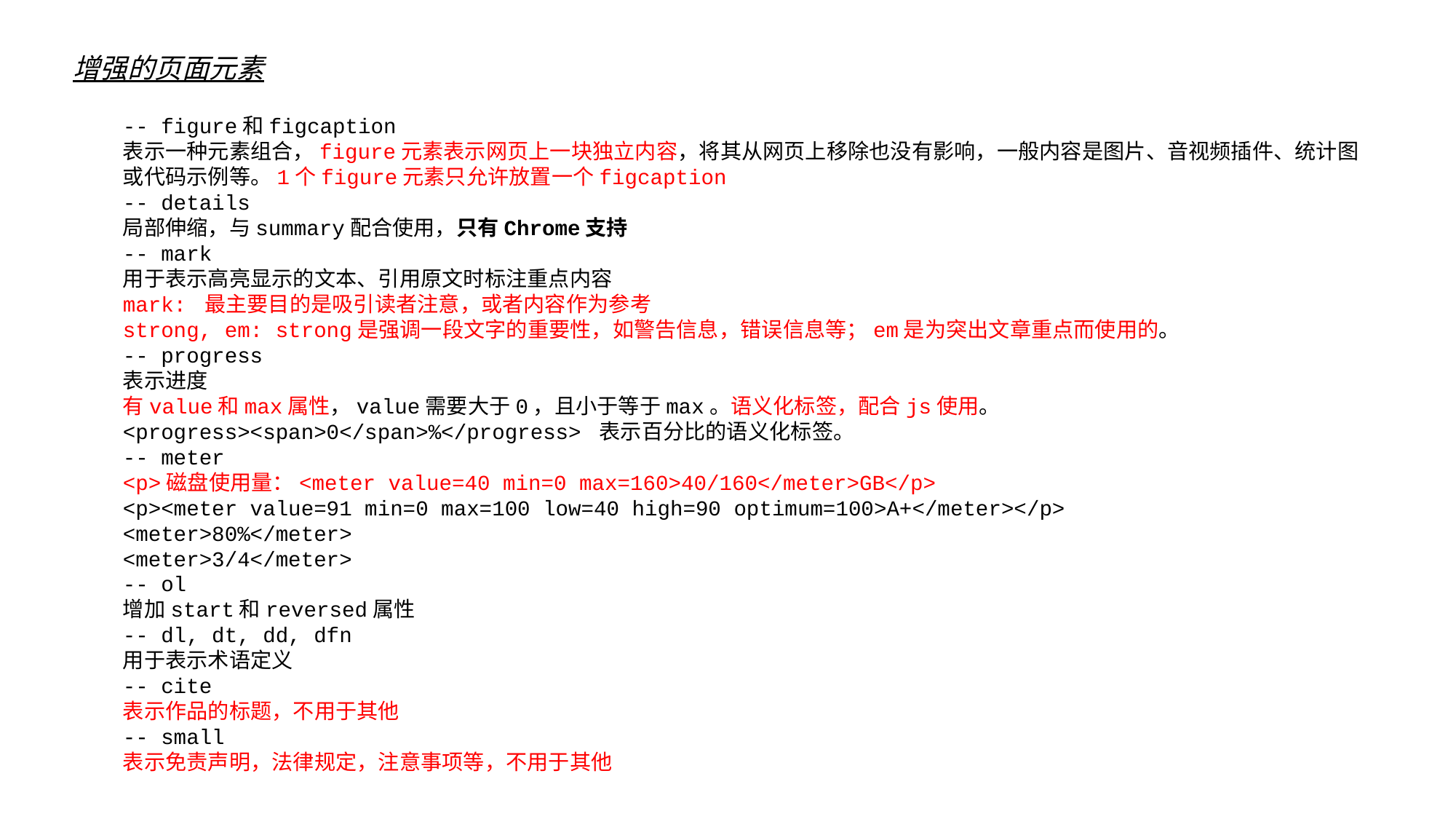

增强的页面元素
-- figure和figcaption
表示一种元素组合，figure元素表示网页上一块独立内容，将其从网页上移除也没有影响，一般内容是图片、音视频插件、统计图或代码示例等。1个figure元素只允许放置一个figcaption
-- details
局部伸缩，与summary配合使用，只有Chrome支持
-- mark
用于表示高亮显示的文本、引用原文时标注重点内容
mark: 最主要目的是吸引读者注意，或者内容作为参考
strong, em: strong是强调一段文字的重要性，如警告信息，错误信息等；em是为突出文章重点而使用的。
-- progress
表示进度
有value和max属性，value需要大于0，且小于等于max。语义化标签，配合js使用。
<progress><span>0</span>%</progress> 表示百分比的语义化标签。
-- meter
<p>磁盘使用量：<meter value=40 min=0 max=160>40/160</meter>GB</p>
<p><meter value=91 min=0 max=100 low=40 high=90 optimum=100>A+</meter></p>
<meter>80%</meter>
<meter>3/4</meter>
-- ol
增加start和reversed属性
-- dl, dt, dd, dfn
用于表示术语定义
-- cite
表示作品的标题，不用于其他
-- small
表示免责声明，法律规定，注意事项等，不用于其他